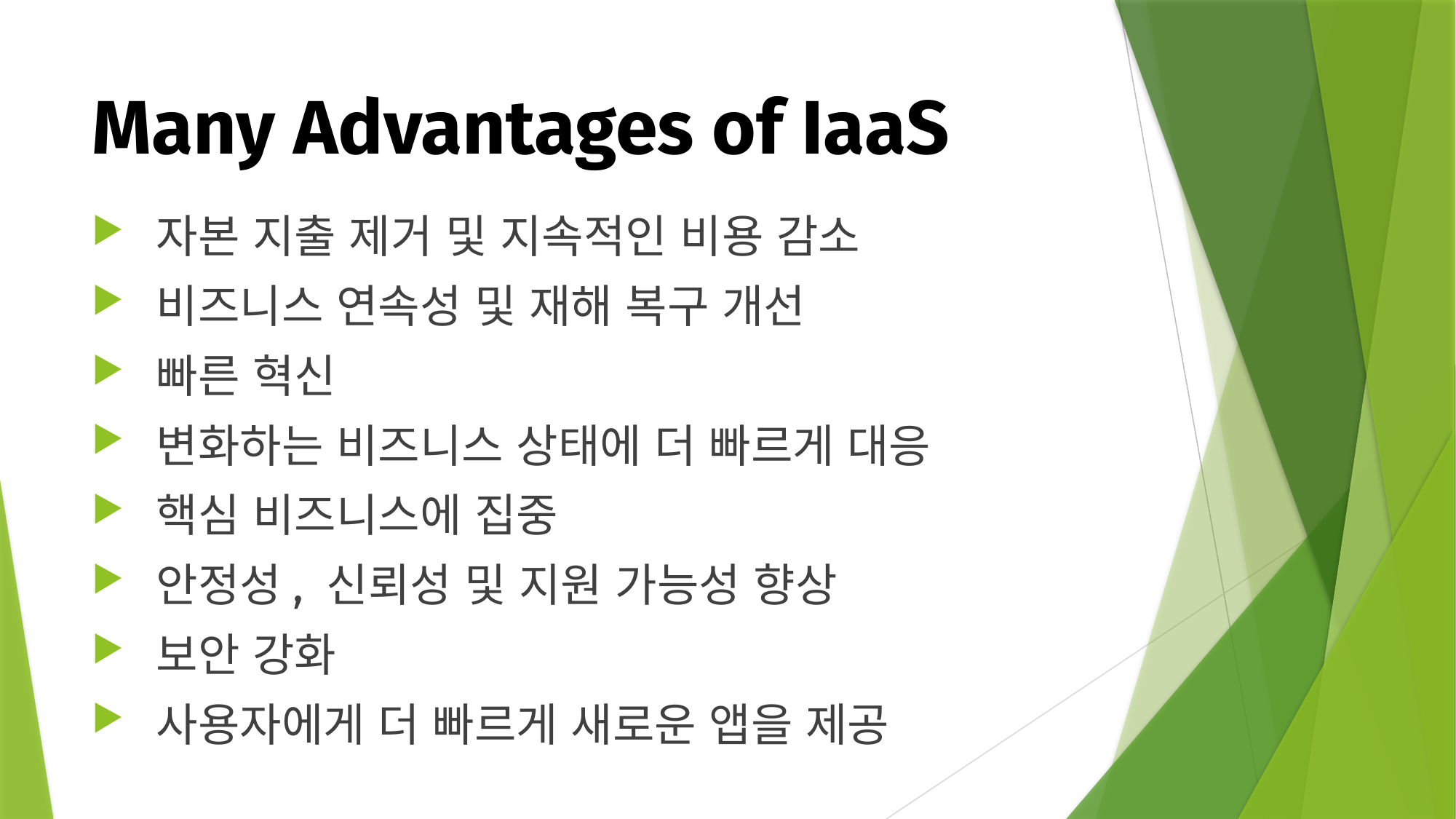

# Many Advantages of IaaS
 자본 지출 제거 및 지속적인 비용 감소
 비즈니스 연속성 및 재해 복구 개선
 빠른 혁신
 변화하는 비즈니스 상태에 더 빠르게 대응
 핵심 비즈니스에 집중
 안정성, 신뢰성 및 지원 가능성 향상
 보안 강화
 사용자에게 더 빠르게 새로운 앱을 제공